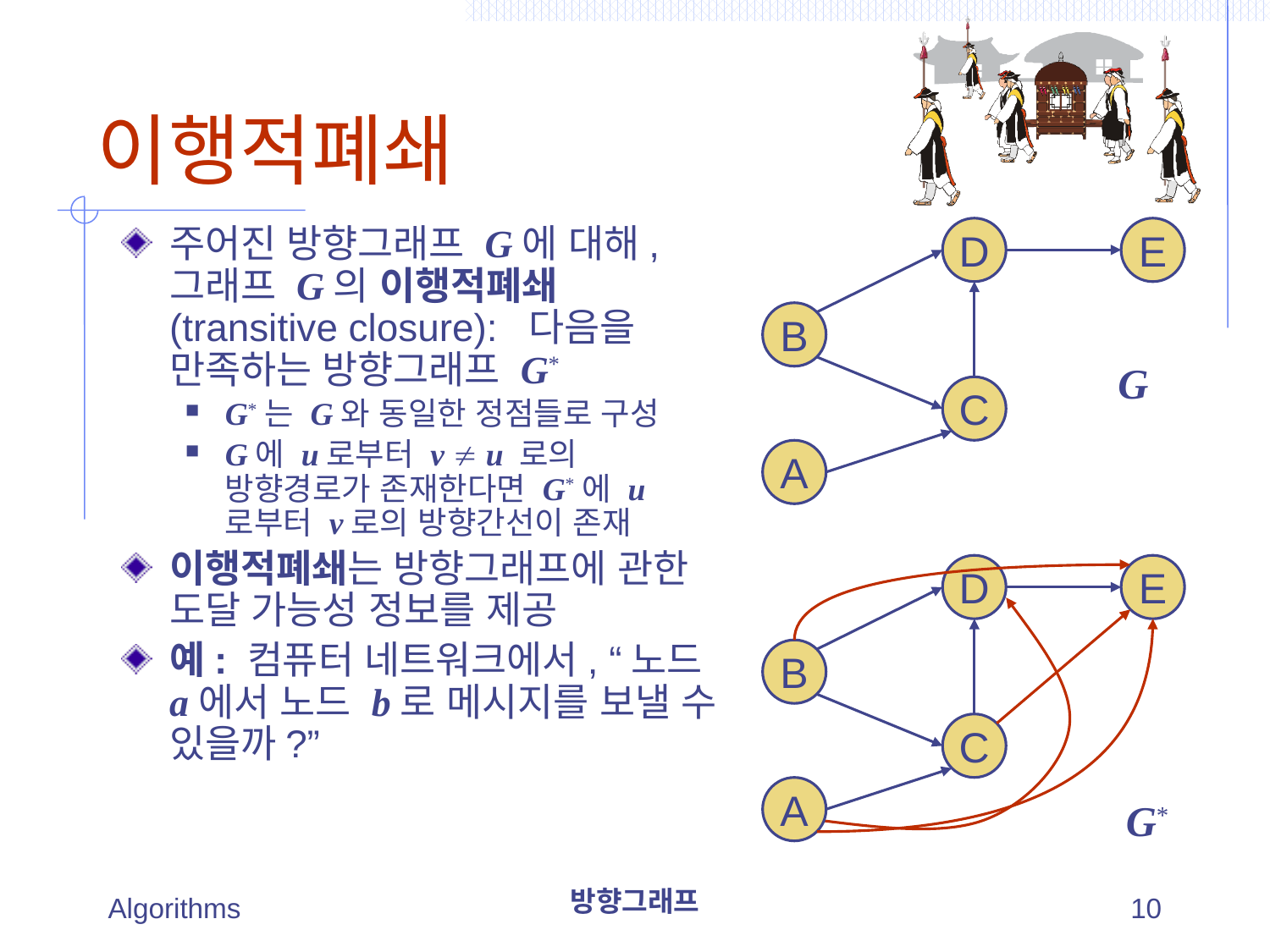

# 이행적폐쇄
주어진 방향그래프 G에 대해, 그래프 G의 이행적폐쇄(transitive closure):  다음을 만족하는 방향그래프 G*
G*는 G와 동일한 정점들로 구성
G에 u로부터 v ≠ u 로의 방향경로가 존재한다면 G*에 u로부터 v로의 방향간선이 존재
이행적폐쇄는 방향그래프에 관한 도달 가능성 정보를 제공
예: 컴퓨터 네트워크에서, “노드 a에서 노드 b로 메시지를 보낼 수 있을까?”
D
E
B
G
C
A
D
E

B
C
A
G*
Algorithms
방향그래프
10